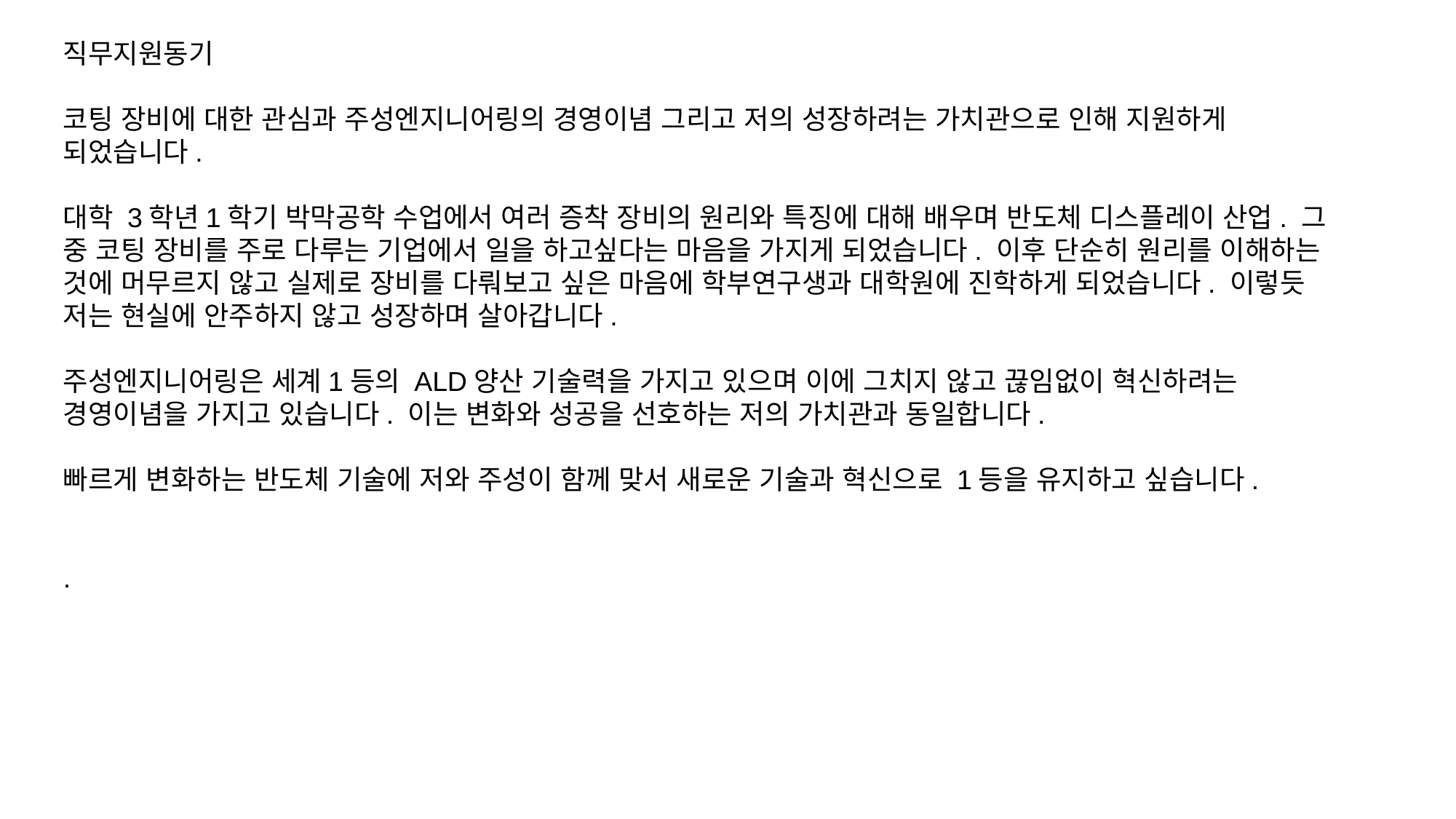

직무지원동기

코팅 장비에 대한 관심과 주성엔지니어링의 경영이념 그리고 저의 성장하려는 가치관으로 인해 지원하게 되었습니다.

대학 3학년1학기 박막공학 수업에서 여러 증착 장비의 원리와 특징에 대해 배우며 반도체 디스플레이 산업. 그 중 코팅 장비를 주로 다루는 기업에서 일을 하고싶다는 마음을 가지게 되었습니다. 이후 단순히 원리를 이해하는 것에 머무르지 않고 실제로 장비를 다뤄보고 싶은 마음에 학부연구생과 대학원에 진학하게 되었습니다. 이렇듯 저는 현실에 안주하지 않고 성장하며 살아갑니다.

주성엔지니어링은 세계1등의 ALD양산 기술력을 가지고 있으며 이에 그치지 않고 끊임없이 혁신하려는 경영이념을 가지고 있습니다. 이는 변화와 성공을 선호하는 저의 가치관과 동일합니다.

빠르게 변화하는 반도체 기술에 저와 주성이 함께 맞서 새로운 기술과 혁신으로 1등을 유지하고 싶습니다.

.